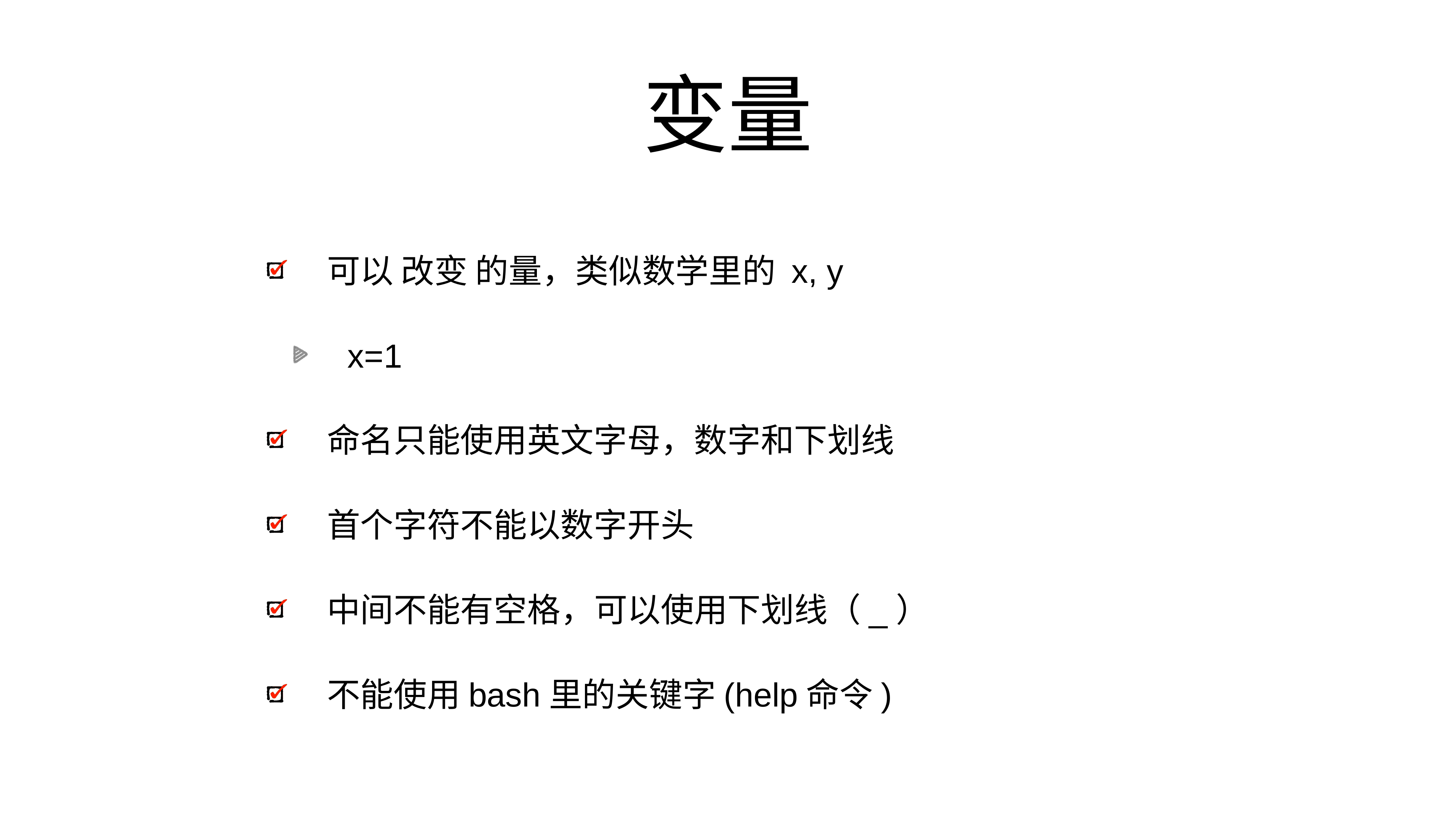

# 变量
可以 改变 的量，类似数学里的 x, y
 x=1
命名只能使用英文字母，数字和下划线
首个字符不能以数字开头
中间不能有空格，可以使用下划线（_）
不能使用bash里的关键字(help命令)